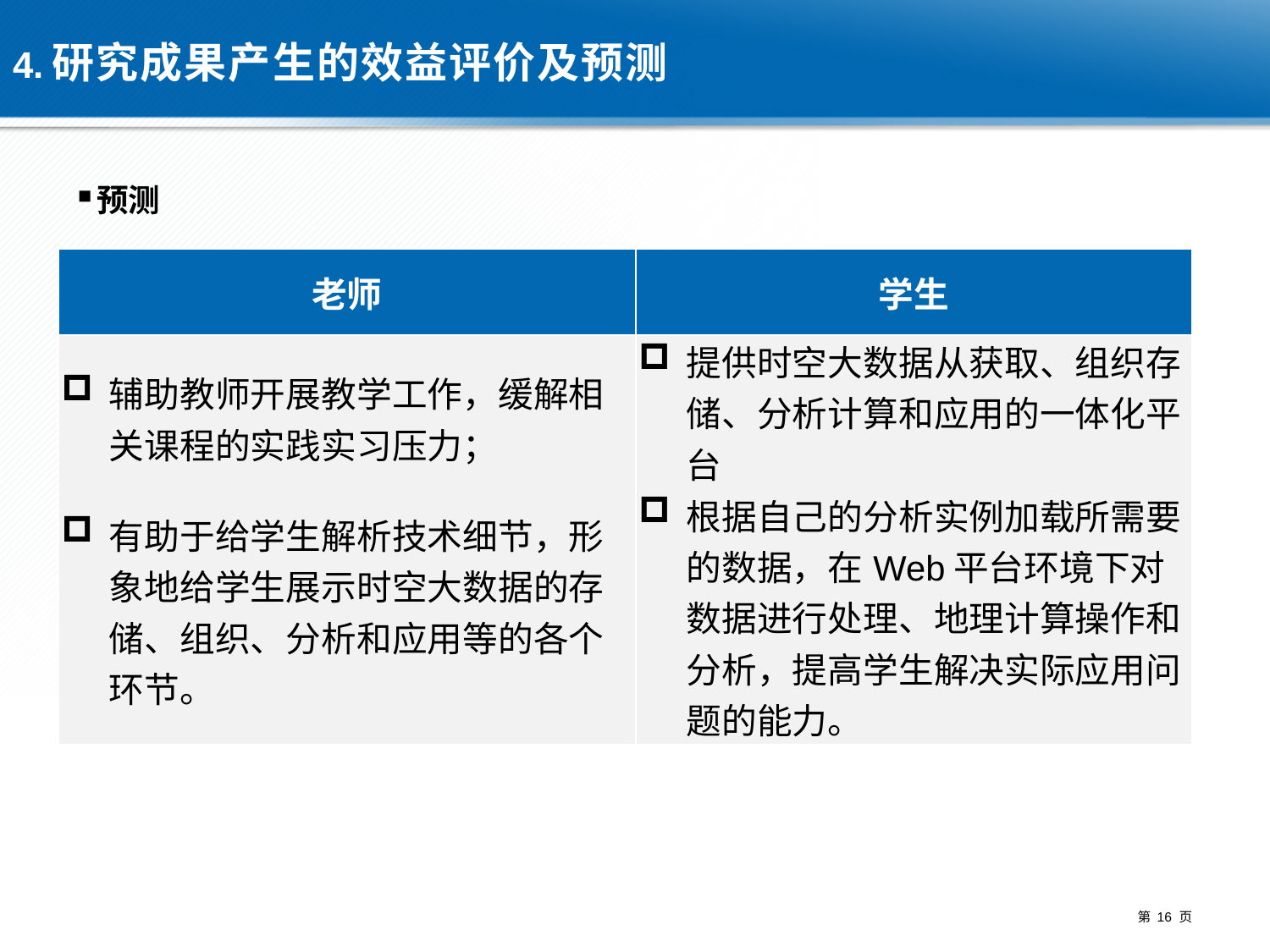

# 4.研究成果产生的效益评价及预测
预测
| 老师 | 学生 |
| --- | --- |
| 辅助教师开展教学工作，缓解相关课程的实践实习压力； 有助于给学生解析技术细节，形象地给学生展示时空大数据的存储、组织、分析和应用等的各个环节。 | 提供时空大数据从获取、组织存储、分析计算和应用的一体化平台 根据自己的分析实例加载所需要的数据，在Web平台环境下对数据进行处理、地理计算操作和分析，提高学生解决实际应用问题的能力。 |
第 16 页